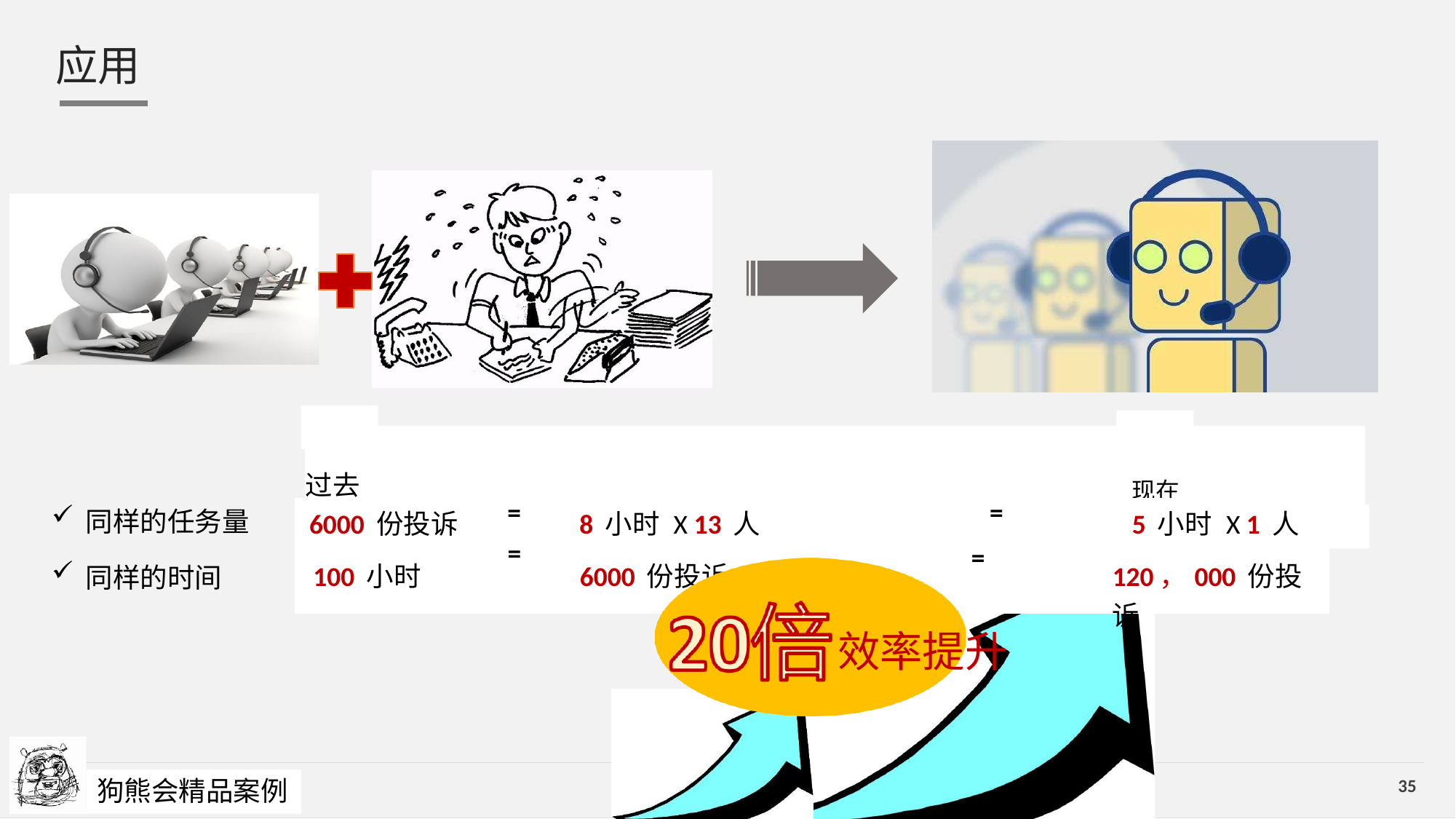

应用

|  | 过去 现在 |  |  |  |  |  |
| --- | --- | --- | --- | --- | --- | --- |
| 同样的任务量 同样的时间 | 6000 份投诉 100 小时 | = = | 8 小时X 13 人 6000 份投诉 | = | = | 5 小时X 1 人 120，000 份投诉 |

效率提升

COMP

ANG LOGO OR NAME

狗熊会精品案例
35